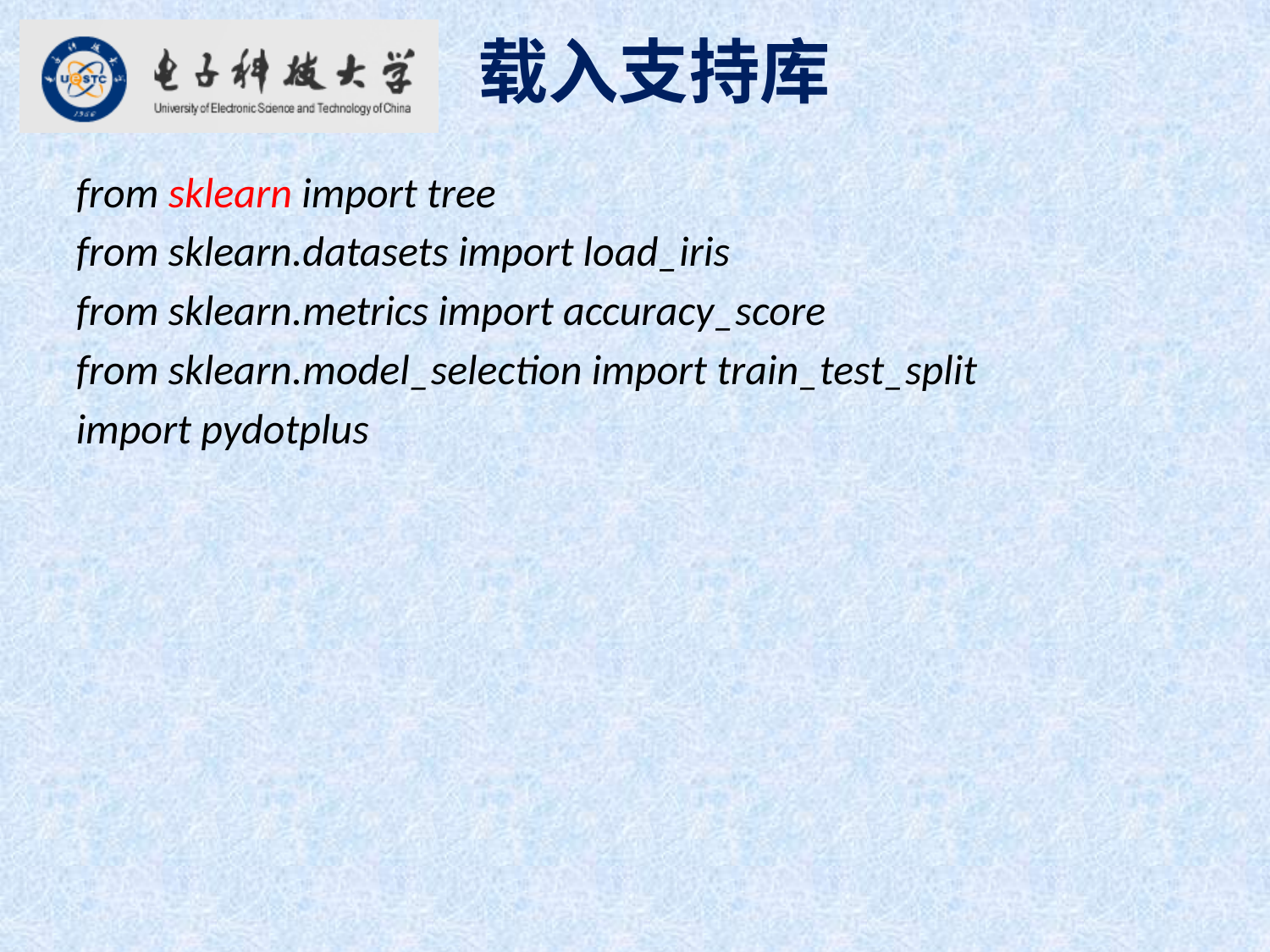

载入支持库
from sklearn import tree
from sklearn.datasets import load_iris
from sklearn.metrics import accuracy_score
from sklearn.model_selection import train_test_split
import pydotplus